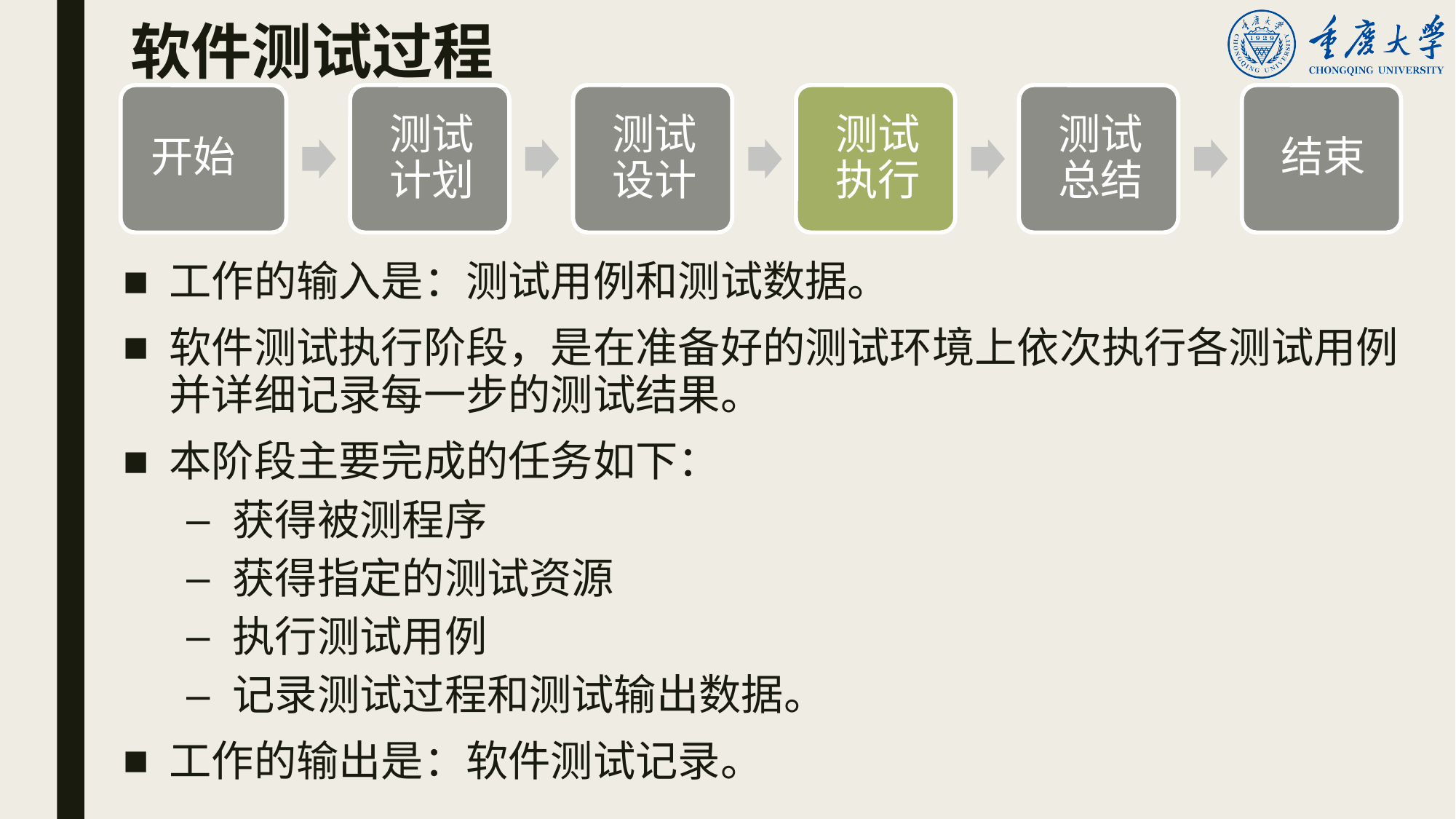

# 软件测试过程
开始

测试计划

测试设计

测试执行

测试总结

结束
工作的输入是：测试用例和测试数据。
软件测试执行阶段，是在准备好的测试环境上依次执行各测试用例并详细记录每一步的测试结果。
本阶段主要完成的任务如下：
获得被测程序
获得指定的测试资源
执行测试用例
记录测试过程和测试输出数据。
工作的输出是：软件测试记录。